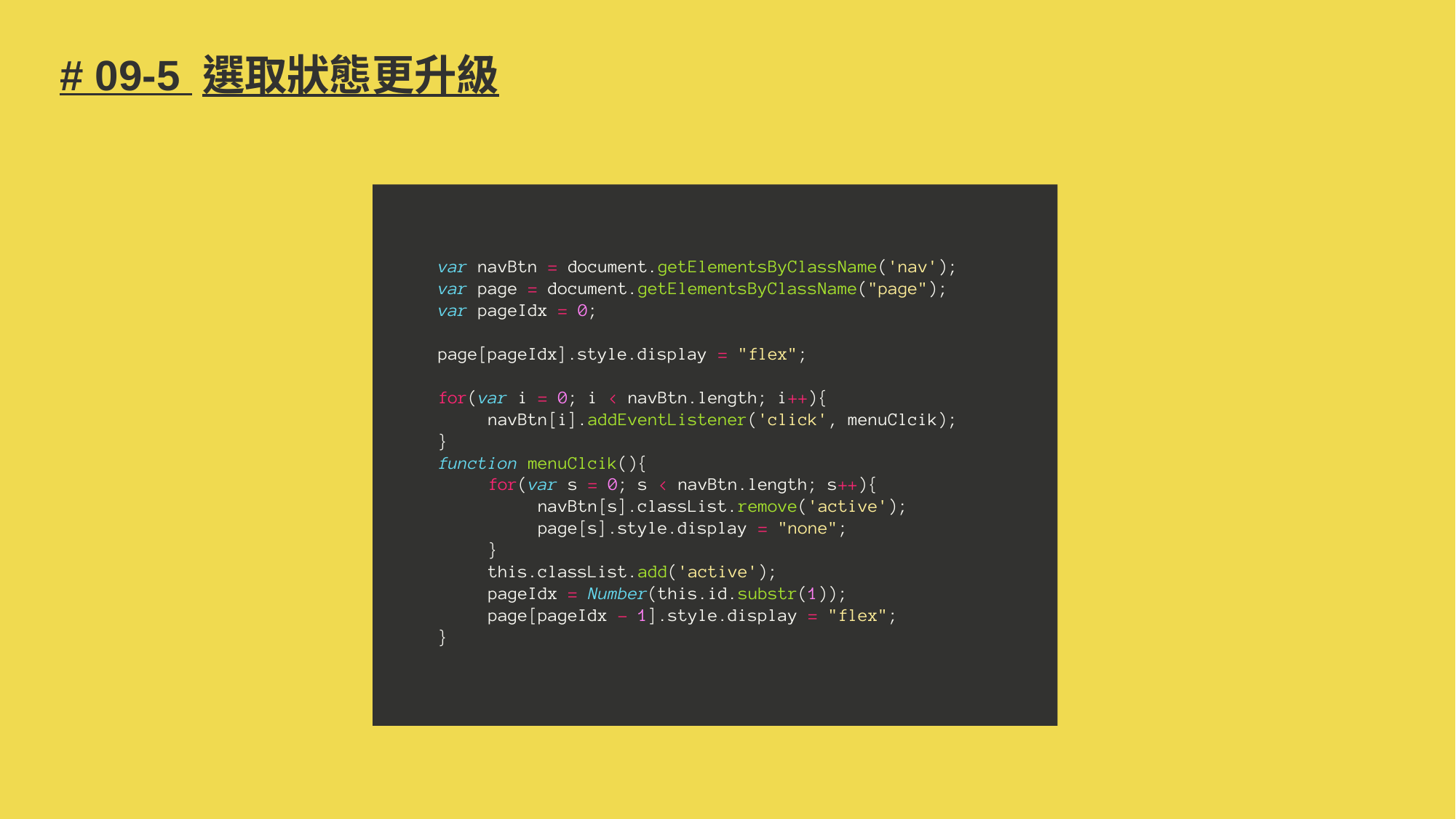

# # 09-5 選取狀態更升級

var navBtn = document.getElementsByClassName('nav');
var page = document.getElementsByClassName("page");
var pageIdx = 0;
page[pageIdx].style.display = "flex";
for(var i = 0; i < navBtn.length; i++){
     navBtn[i].addEventListener('click', menuClcik);
}
function menuClcik(){
     for(var s = 0; s < navBtn.length; s++){
          navBtn[s].classList.remove('active');
          page[s].style.display = "none";
     }
     this.classList.add('active');
     pageIdx = Number(this.id.substr(1));
     page[pageIdx - 1].style.display = "flex";
}